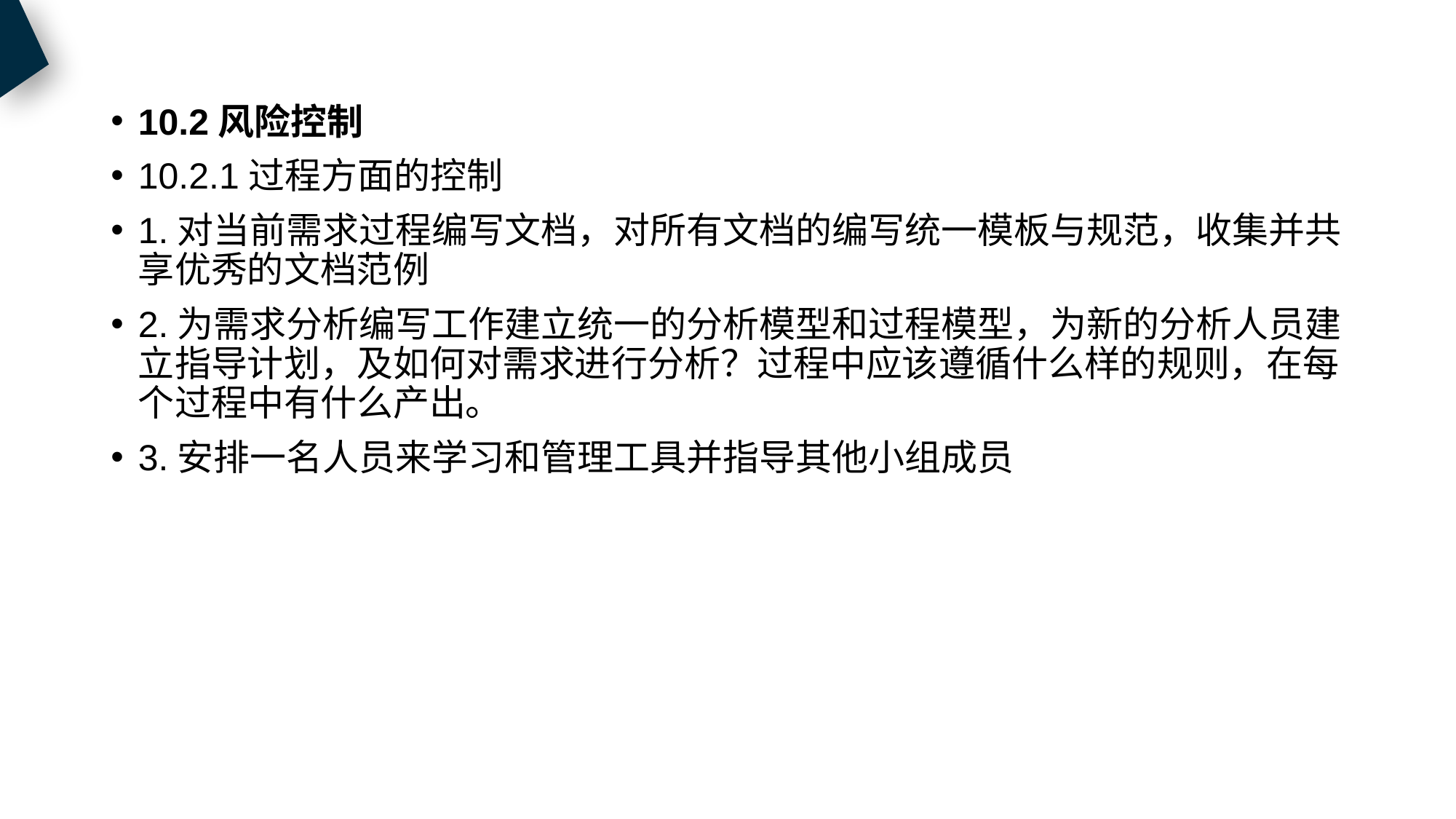

10.2风险控制
10.2.1过程方面的控制
1.对当前需求过程编写文档，对所有文档的编写统一模板与规范，收集并共享优秀的文档范例
2.为需求分析编写工作建立统一的分析模型和过程模型，为新的分析人员建立指导计划，及如何对需求进行分析？过程中应该遵循什么样的规则，在每个过程中有什么产出。
3.安排一名人员来学习和管理工具并指导其他小组成员